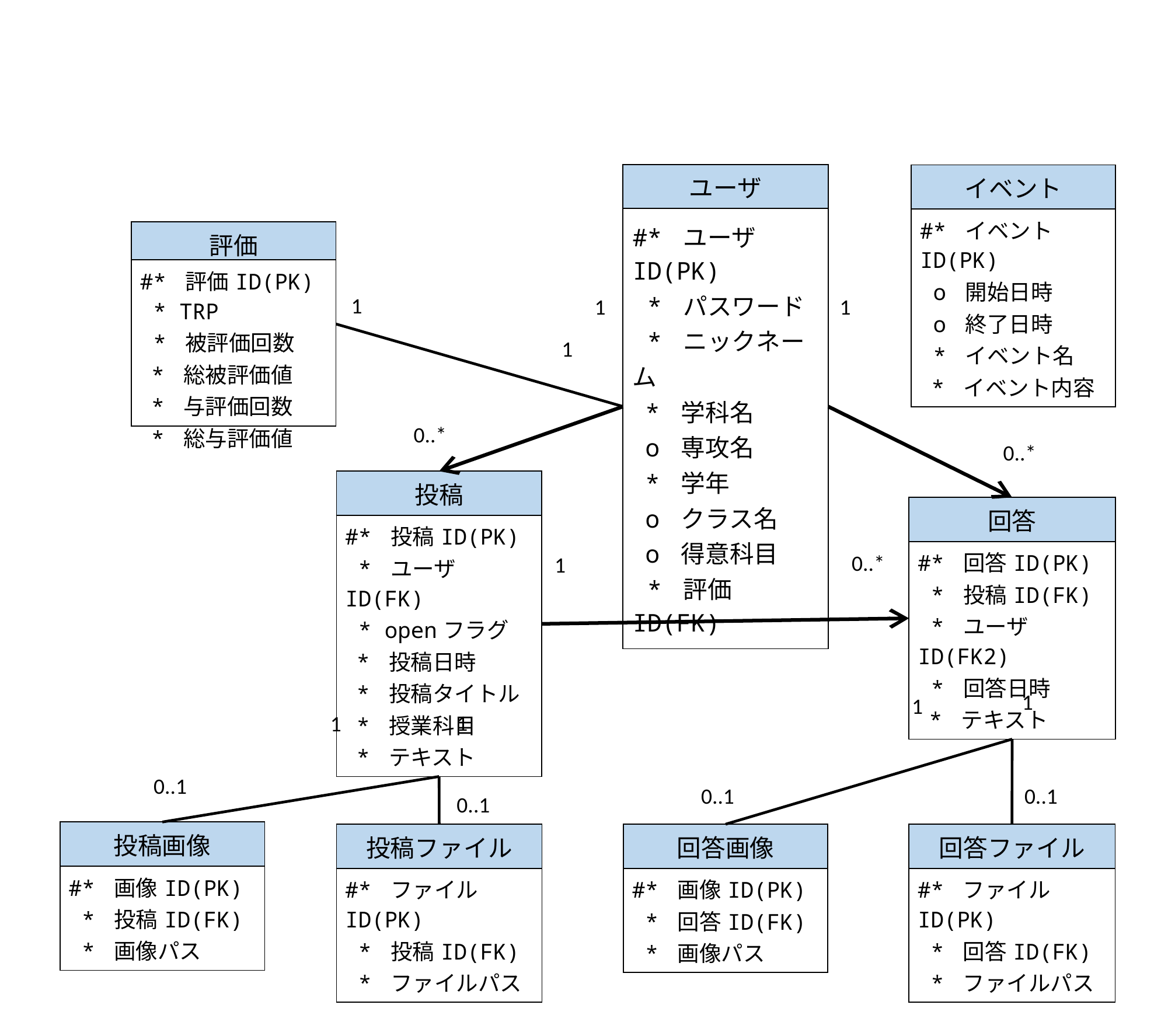

| ユーザ |
| --- |
| #\* ユーザID(PK) \* パスワード \* ニックネーム \* 学科名 o 専攻名 \* 学年 o クラス名 o 得意科目 \* 評価ID(FK) |
| イベント |
| --- |
| #\* イベントID(PK) o 開始日時 o 終了日時 \* イベント名 \* イベント内容 |
| 評価 |
| --- |
| #\* 評価ID(PK) \* TRP \* 被評価回数 \* 総被評価値 \* 与評価回数 \* 総与評価値 |
1
1
1
1
0..*
0..*
| 投稿 |
| --- |
| #\* 投稿ID(PK) \* ユーザID(FK) \* openフラグ \* 投稿日時 \* 投稿タイトル \* 授業科目 \* テキスト |
| 回答 |
| --- |
| #\* 回答ID(PK) \* 投稿ID(FK) \* ユーザID(FK2) \* 回答日時 \* テキスト |
0..*
1
1
1
1
1
0..1
0..1
0..1
0..1
| 投稿画像 |
| --- |
| #\* 画像ID(PK) \* 投稿ID(FK) \* 画像パス |
| 投稿ファイル |
| --- |
| #\* ファイルID(PK) \* 投稿ID(FK) \* ファイルパス |
| 回答画像 |
| --- |
| #\* 画像ID(PK) \* 回答ID(FK) \* 画像パス |
| 回答ファイル |
| --- |
| #\* ファイルID(PK) \* 回答ID(FK) \* ファイルパス |